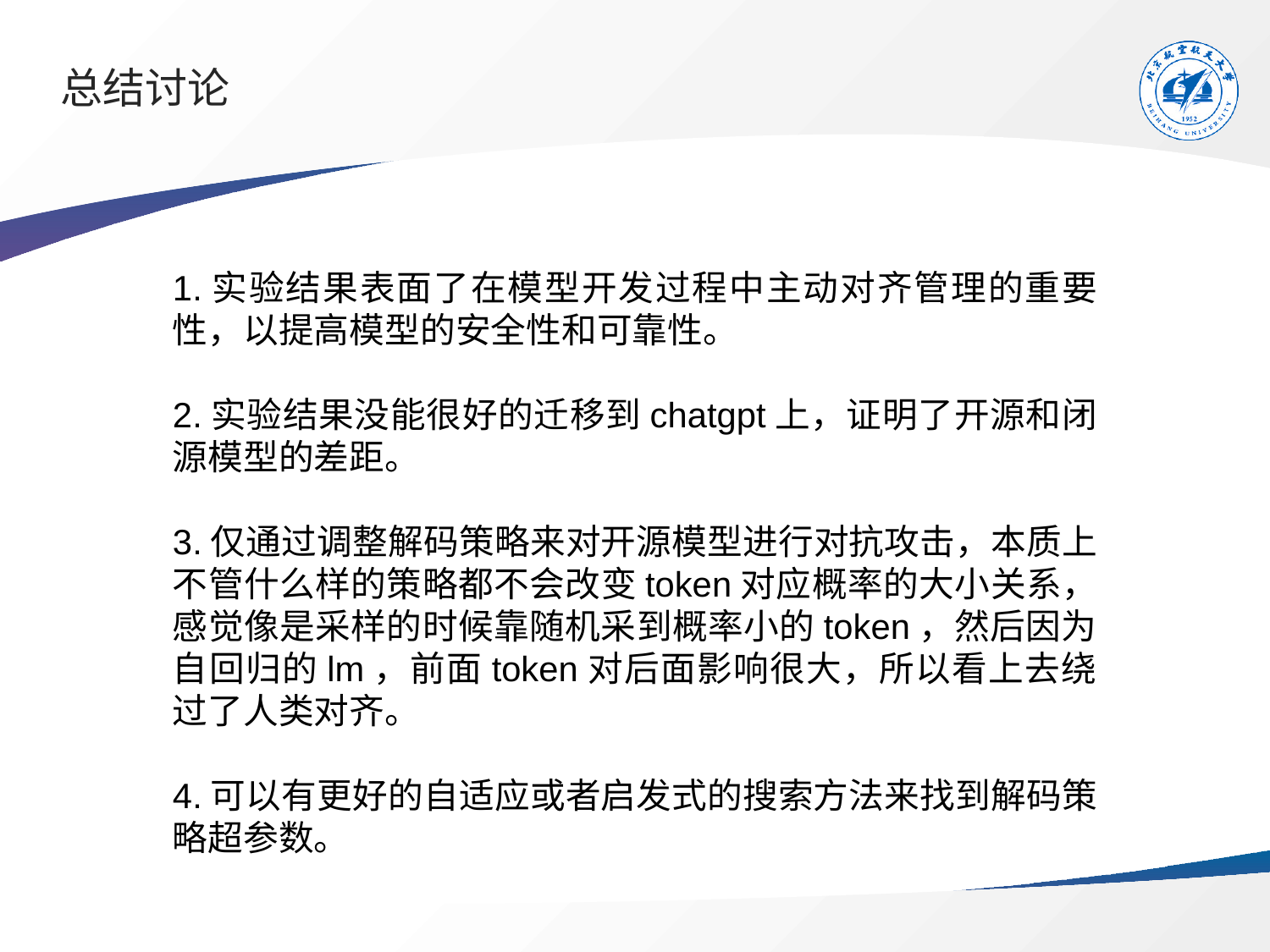

# 总结讨论
1.实验结果表面了在模型开发过程中主动对齐管理的重要性，以提高模型的安全性和可靠性。

2.实验结果没能很好的迁移到chatgpt上，证明了开源和闭源模型的差距。

3.仅通过调整解码策略来对开源模型进行对抗攻击，本质上不管什么样的策略都不会改变token对应概率的大小关系，感觉像是采样的时候靠随机采到概率小的token，然后因为自回归的lm，前面token对后面影响很大，所以看上去绕过了人类对齐。

4.可以有更好的自适应或者启发式的搜索方法来找到解码策略超参数。